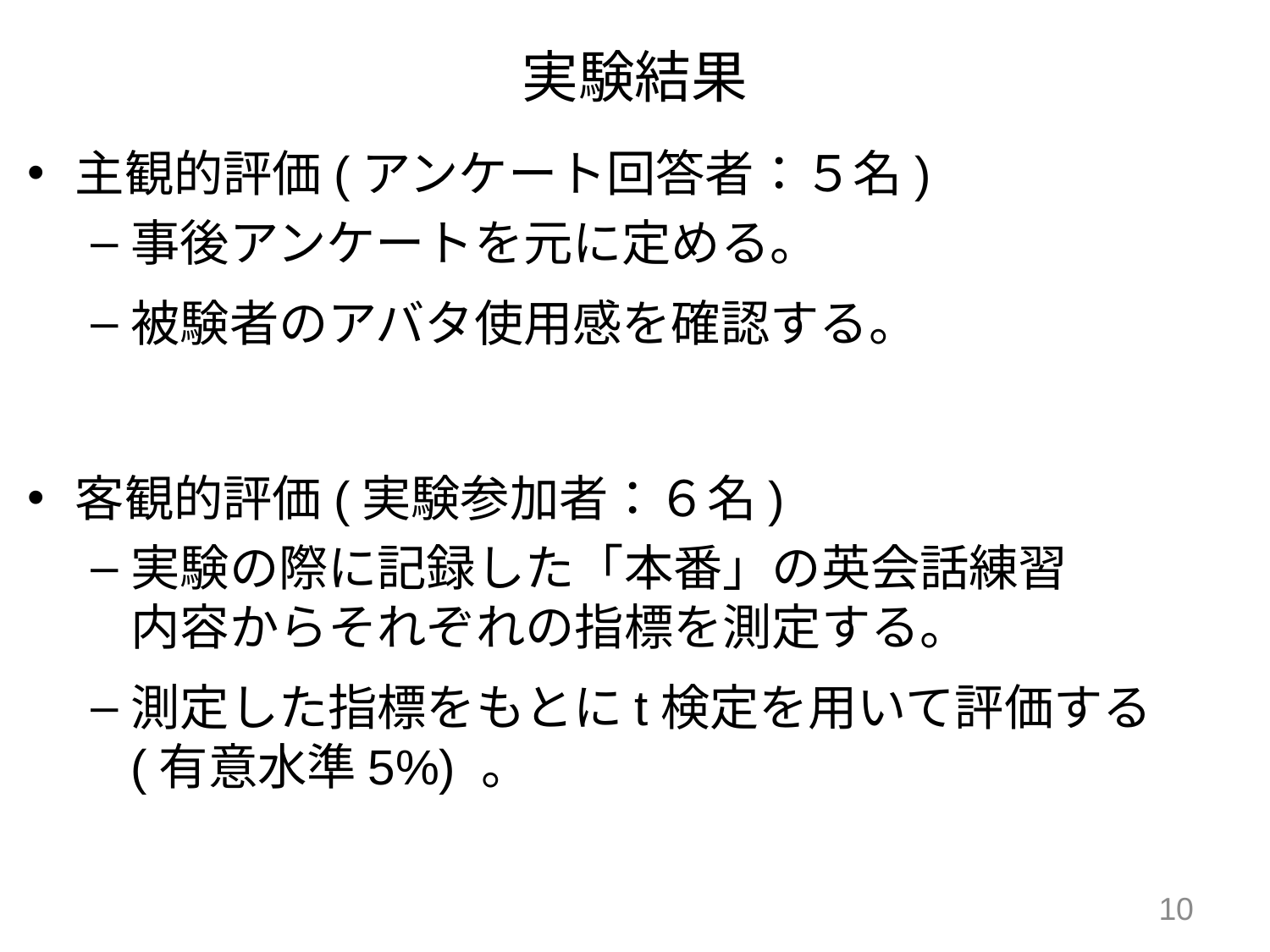

# 実験結果
主観的評価(アンケート回答者：５名)
事後アンケートを元に定める。
被験者のアバタ使用感を確認する。

客観的評価(実験参加者：６名)
実験の際に記録した「本番」の英会話練習
内容からそれぞれの指標を測定する。
測定した指標をもとにt検定を用いて評価する
(有意水準5%) 。
10